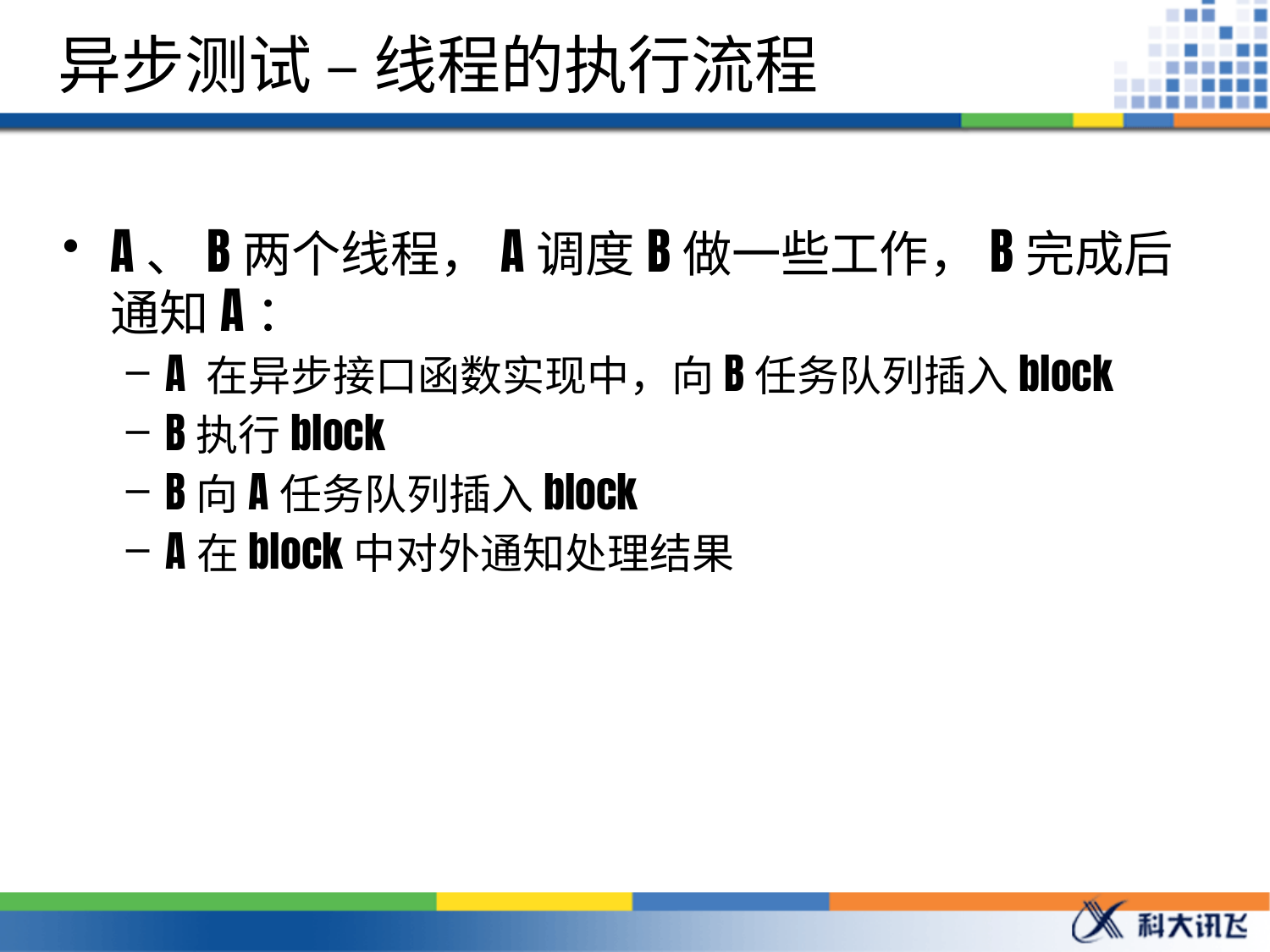

# 异步测试 – 线程的执行流程
A、B两个线程，A调度B做一些工作，B完成后通知A：
A 在异步接口函数实现中，向B任务队列插入block
B执行block
B向A任务队列插入block
A在block中对外通知处理结果